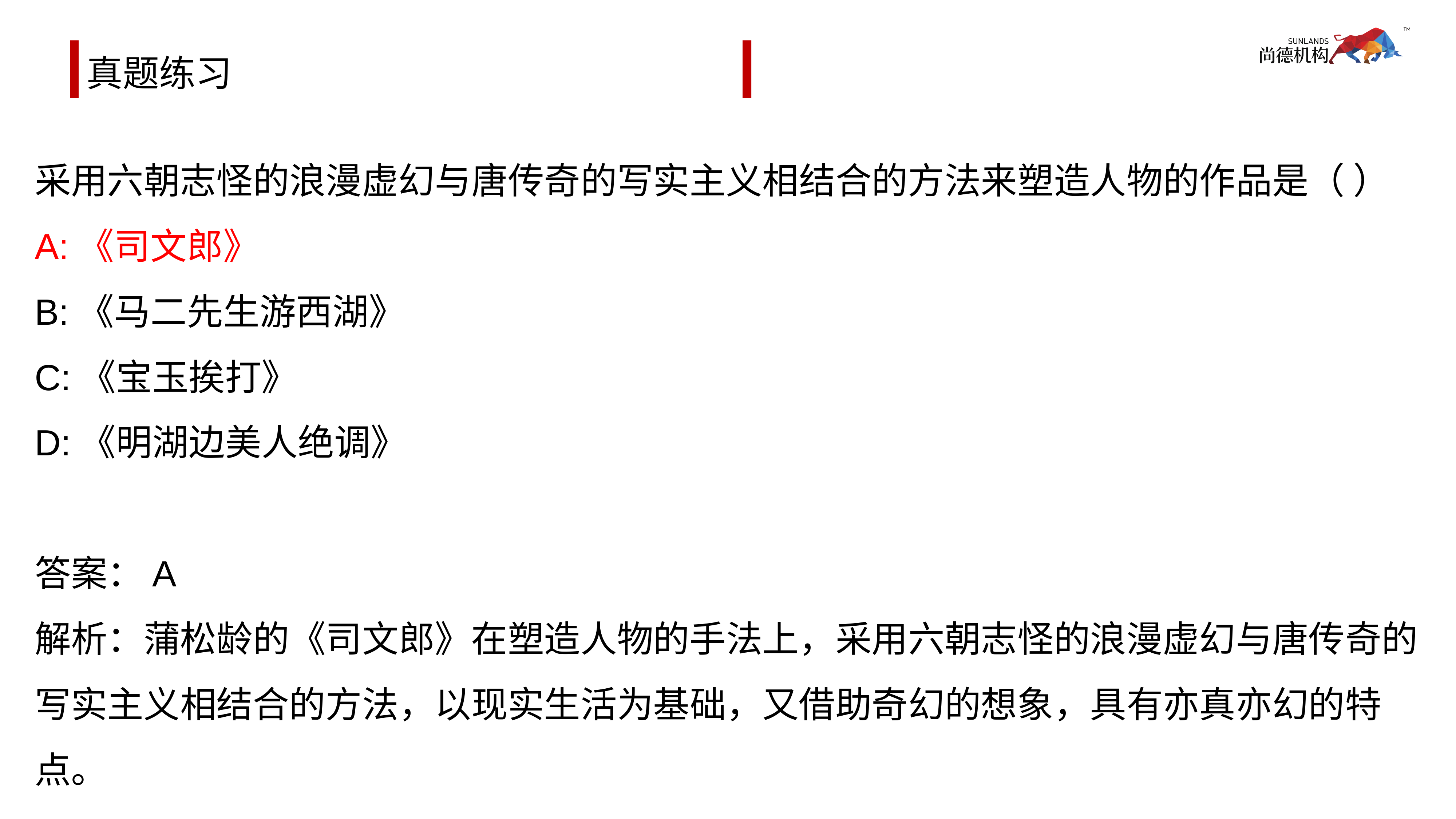

# 真题练习
采用六朝志怪的浪漫虚幻与唐传奇的写实主义相结合的方法来塑造人物的作品是（ ）
A:《司文郎》
B:《马二先生游西湖》
C:《宝玉挨打》
D:《明湖边美人绝调》

答案：A
解析：蒲松龄的《司文郎》在塑造人物的手法上，采用六朝志怪的浪漫虚幻与唐传奇的写实主义相结合的方法，以现实生活为基础，又借助奇幻的想象，具有亦真亦幻的特点。